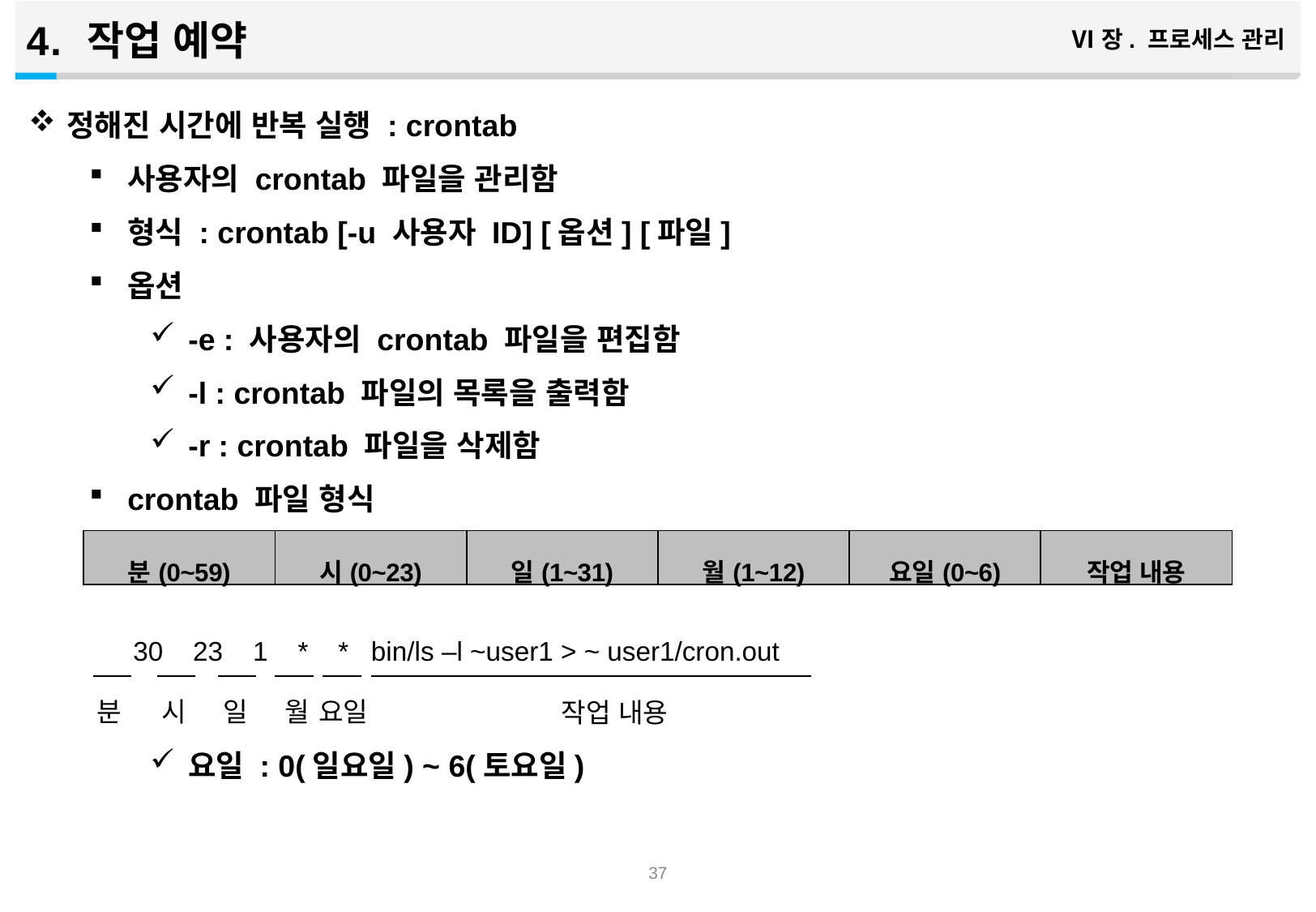

작업 예약
Ⅵ장. 프로세스 관리
정해진 시간에 반복 실행 : crontab
사용자의 crontab 파일을 관리함
형식 : crontab [-u 사용자 ID] [옵션] [파일]
옵션
-e : 사용자의 crontab 파일을 편집함
-l : crontab 파일의 목록을 출력함
-r : crontab 파일을 삭제함
crontab 파일 형식

요일 : 0(일요일) ~ 6(토요일)
| 분(0~59) | 시(0~23) | 일(1~31) | 월(1~12) | 요일(0~6) | 작업 내용 |
| --- | --- | --- | --- | --- | --- |
30    23    1    *    *   bin/ls –l ~user1 > ~ user1/cron.out
일
분
시
월
요일
작업 내용
37